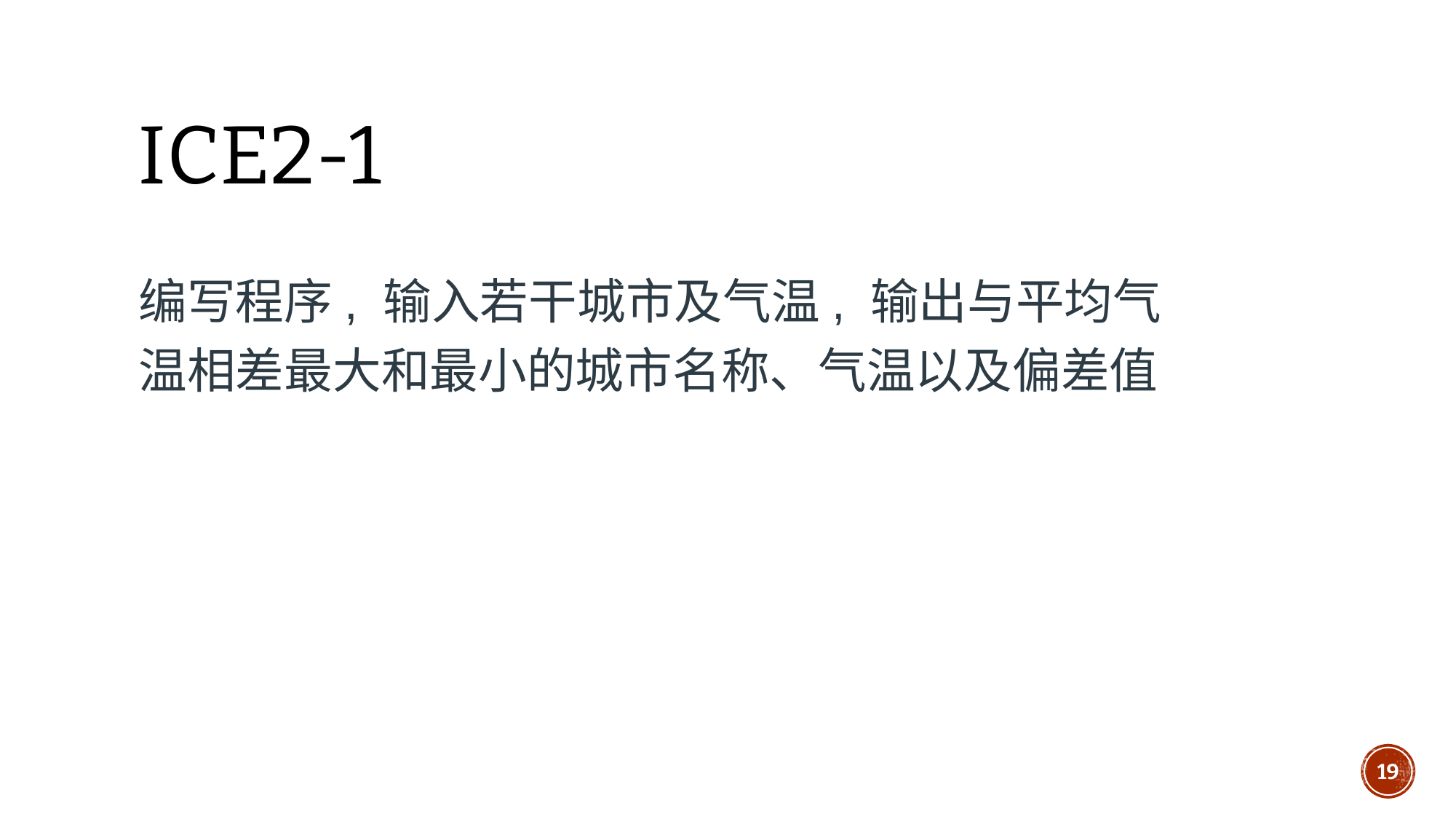

# ICE2-1
编写程序, 输入若干城市及气温, 输出与平均气温相差最大和最小的城市名称、气温以及偏差值
19